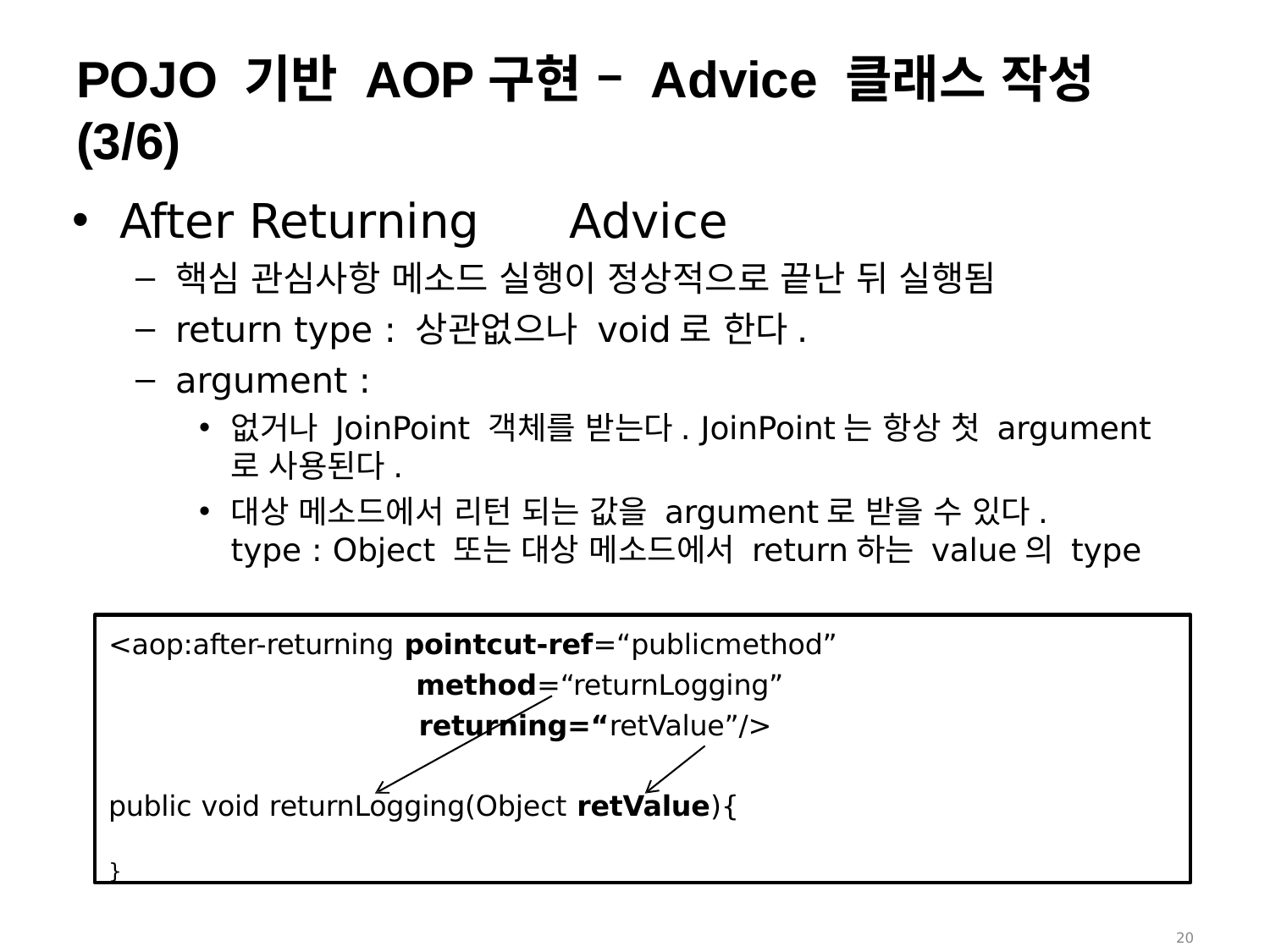

# POJO 기반 AOP구현 – Advice 클래스 작성(3/6)
After Returning	Advice
핵심 관심사항 메소드 실행이 정상적으로 끝난 뒤 실행됨
return type : 상관없으나 void로 한다.
argument :
없거나 JoinPoint 객체를 받는다. JoinPoint는 항상 첫 argument
로 사용된다.
대상 메소드에서 리턴 되는 값을 argument로 받을 수 있다.
type : Object 또는 대상 메소드에서 return하는 value의 type
<aop:after-returning pointcut-ref=“publicmethod”
method=“returnLogging”
returning=“retValue”/>

public void returnLogging(Object retValue){

}

20